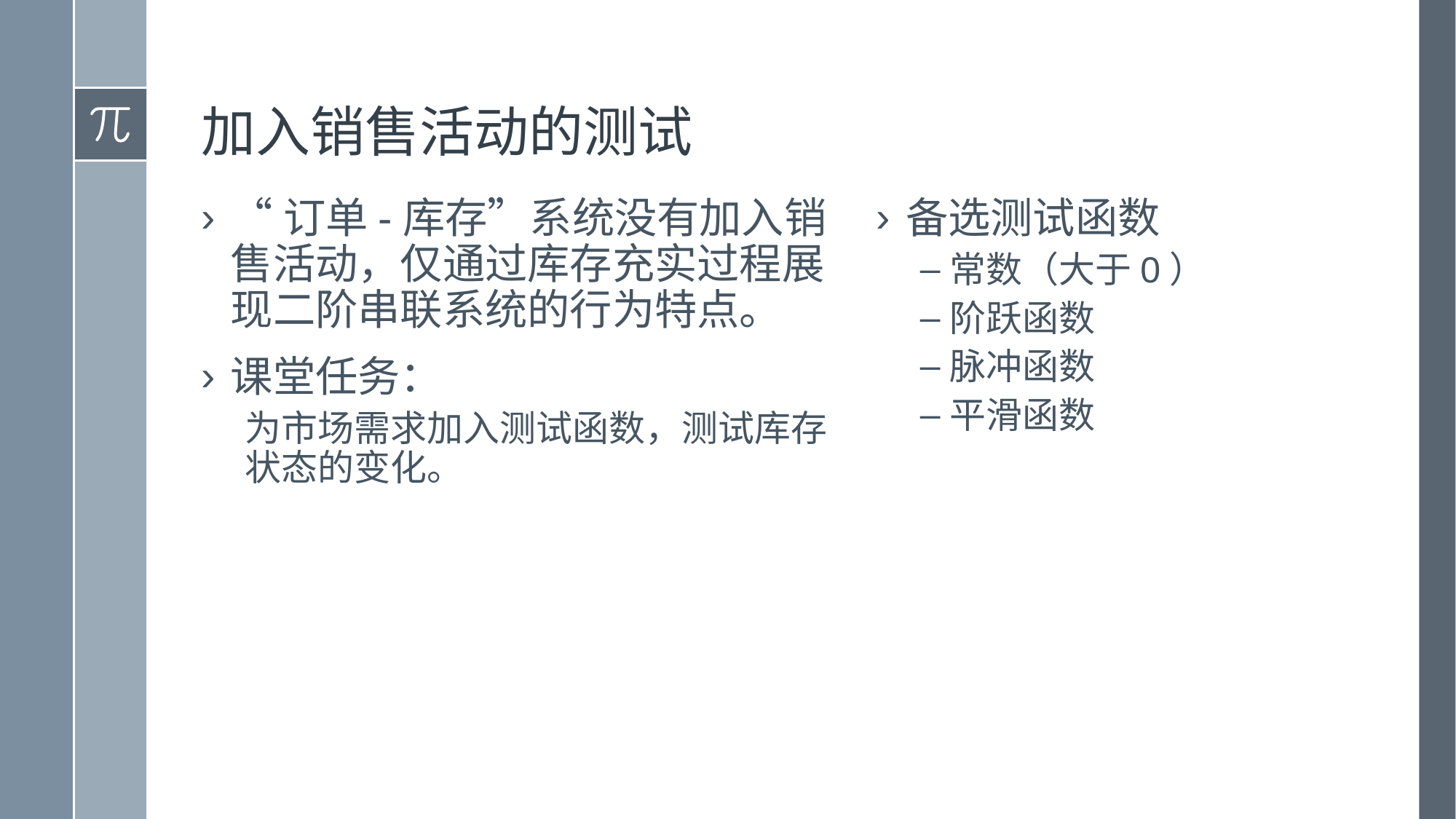

# 加入销售活动的测试
“订单-库存”系统没有加入销售活动，仅通过库存充实过程展现二阶串联系统的行为特点。
课堂任务：
为市场需求加入测试函数，测试库存状态的变化。
备选测试函数
常数（大于0）
阶跃函数
脉冲函数
平滑函数